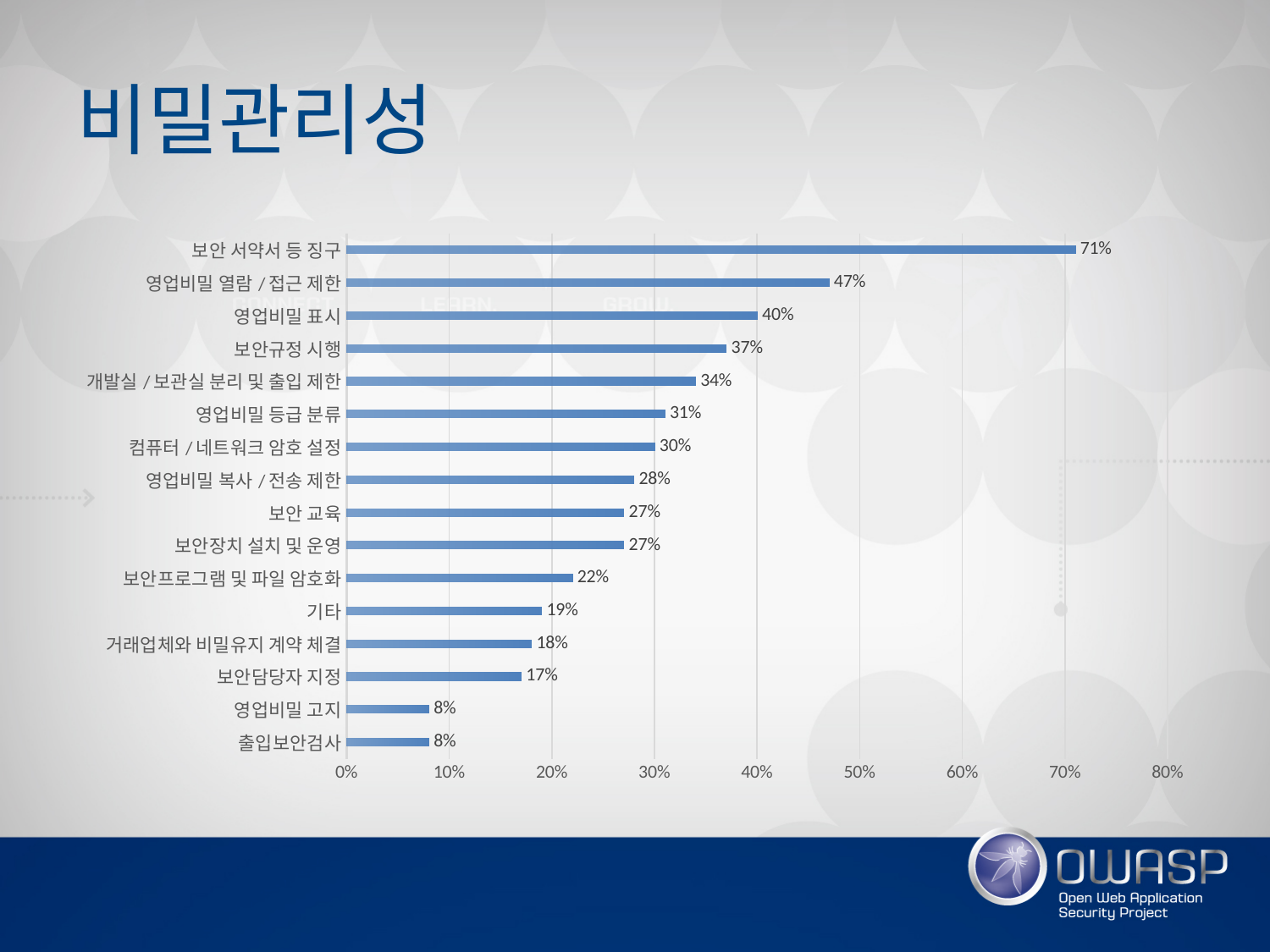

# 비밀관리성

### Chart

| Category | 계열 1 |
|---|---|
| 출입보안검사 | 0.08 |
| 영업비밀 고지 | 0.08 |
| 보안담당자 지정 | 0.17 |
| 거래업체와 비밀유지 계약 체결 | 0.18 |
| 기타 | 0.19 |
| 보안프로그램 및 파일 암호화 | 0.22 |
| 보안장치 설치 및 운영 | 0.27 |
| 보안 교육 | 0.27 |
| 영업비밀 복사/전송 제한 | 0.28 |
| 컴퓨터/네트워크 암호 설정 | 0.3 |
| 영업비밀 등급 분류 | 0.31 |
| 개발실/보관실 분리 및 출입 제한 | 0.34 |
| 보안규정 시행 | 0.37 |
| 영업비밀 표시 | 0.4 |
| 영업비밀 열람/접근 제한 | 0.47 |
| 보안 서약서 등 징구 | 0.71 |